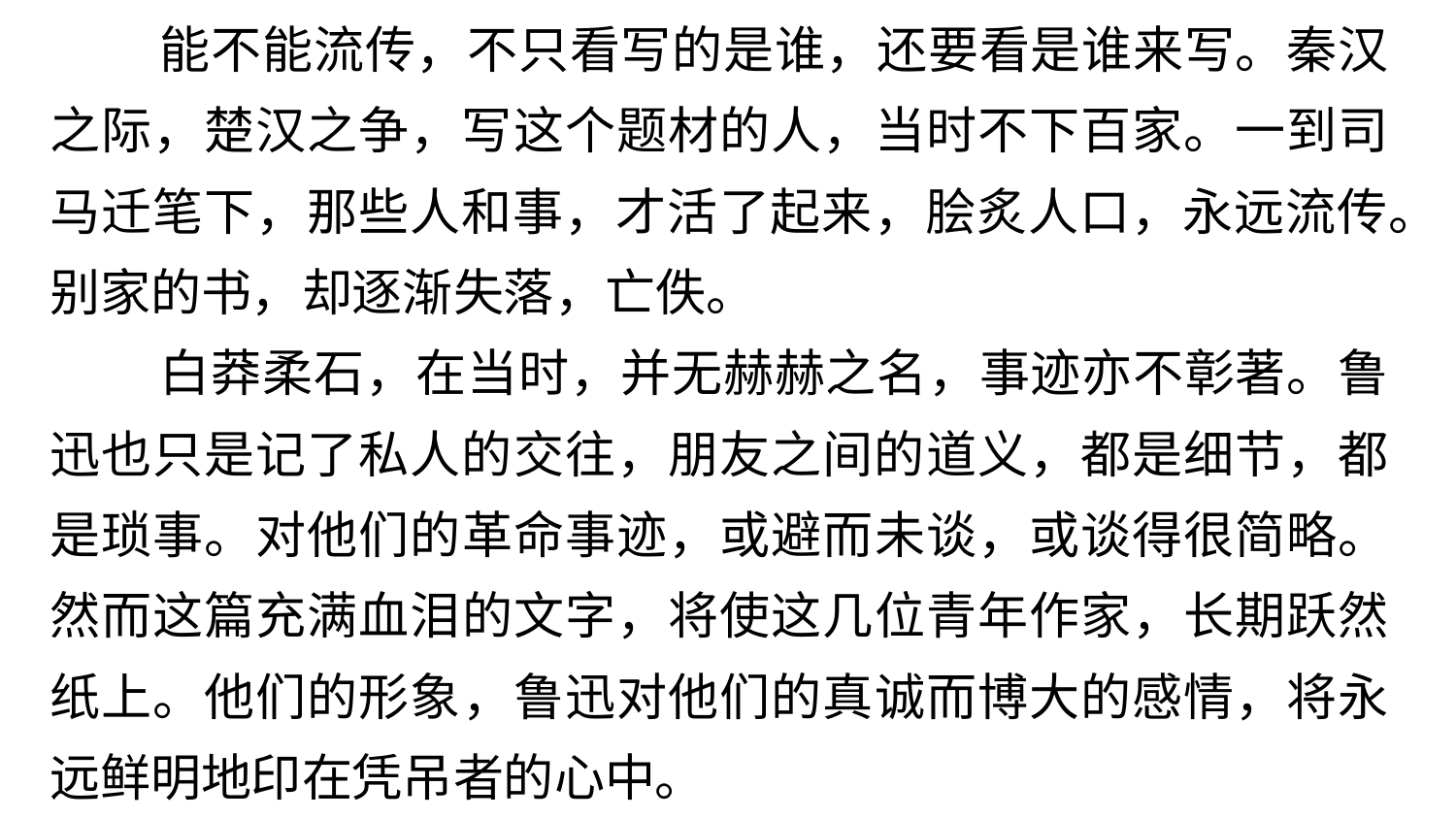

能不能流传，不只看写的是谁，还要看是谁来写。秦汉之际，楚汉之争，写这个题材的人，当时不下百家。一到司马迁笔下，那些人和事，才活了起来，脍炙人口，永远流传。别家的书，却逐渐失落，亡佚。
        白莽柔石，在当时，并无赫赫之名，事迹亦不彰著。鲁迅也只是记了私人的交往，朋友之间的道义，都是细节，都是琐事。对他们的革命事迹，或避而未谈，或谈得很简略。然而这篇充满血泪的文字，将使这几位青年作家，长期跃然纸上。他们的形象，鲁迅对他们的真诚而博大的感情，将永远鲜明地印在凭吊者的心中。